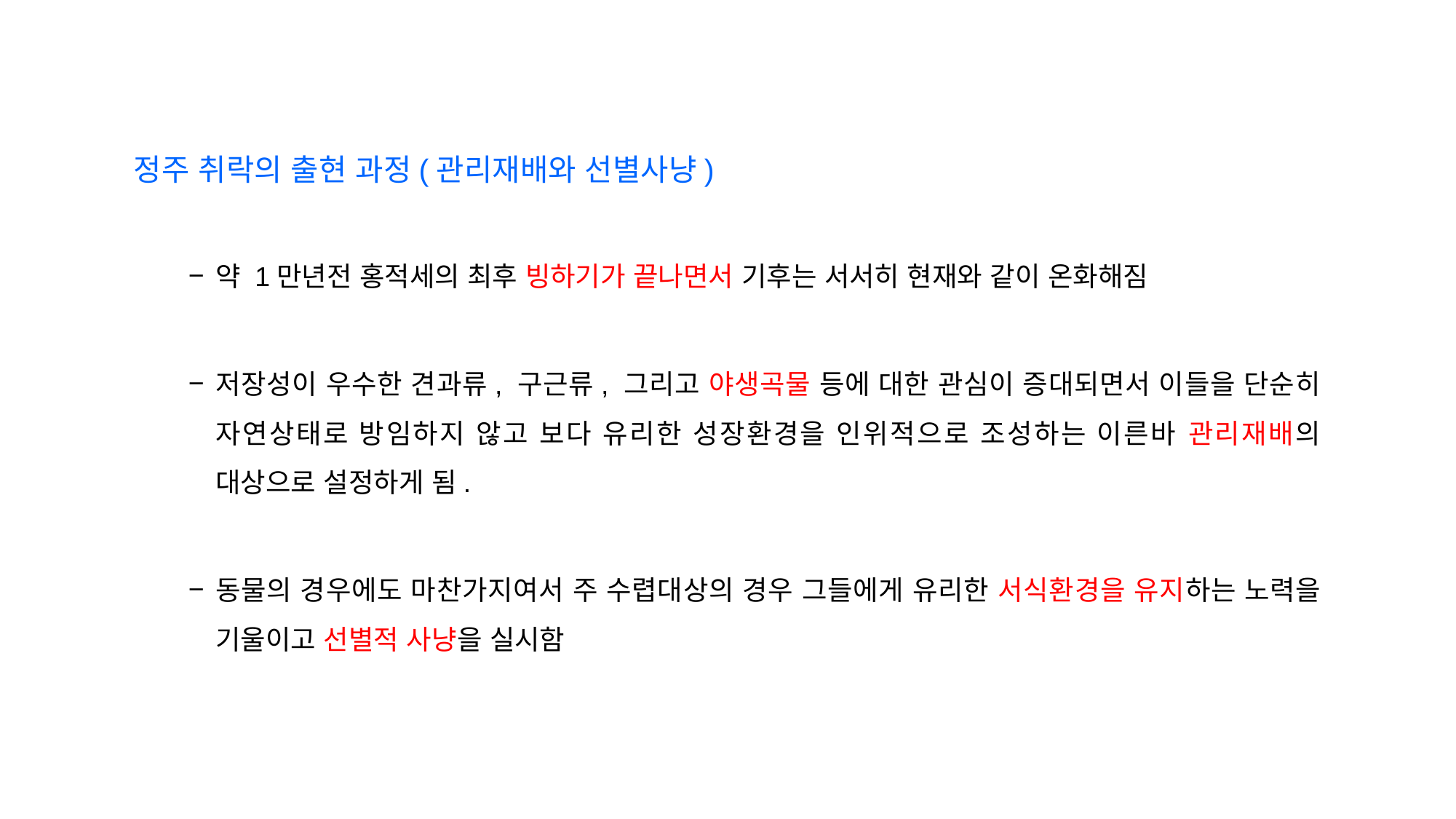

정주 취락의 출현 과정(관리재배와 선별사냥)

약 1만년전 홍적세의 최후 빙하기가 끝나면서 기후는 서서히 현재와 같이 온화해짐

저장성이 우수한 견과류, 구근류, 그리고 야생곡물 등에 대한 관심이 증대되면서 이들을 단순히 자연상태로 방임하지 않고 보다 유리한 성장환경을 인위적으로 조성하는 이른바 관리재배의 대상으로 설정하게 됨.

동물의 경우에도 마찬가지여서 주 수렵대상의 경우 그들에게 유리한 서식환경을 유지하는 노력을 기울이고 선별적 사냥을 실시함